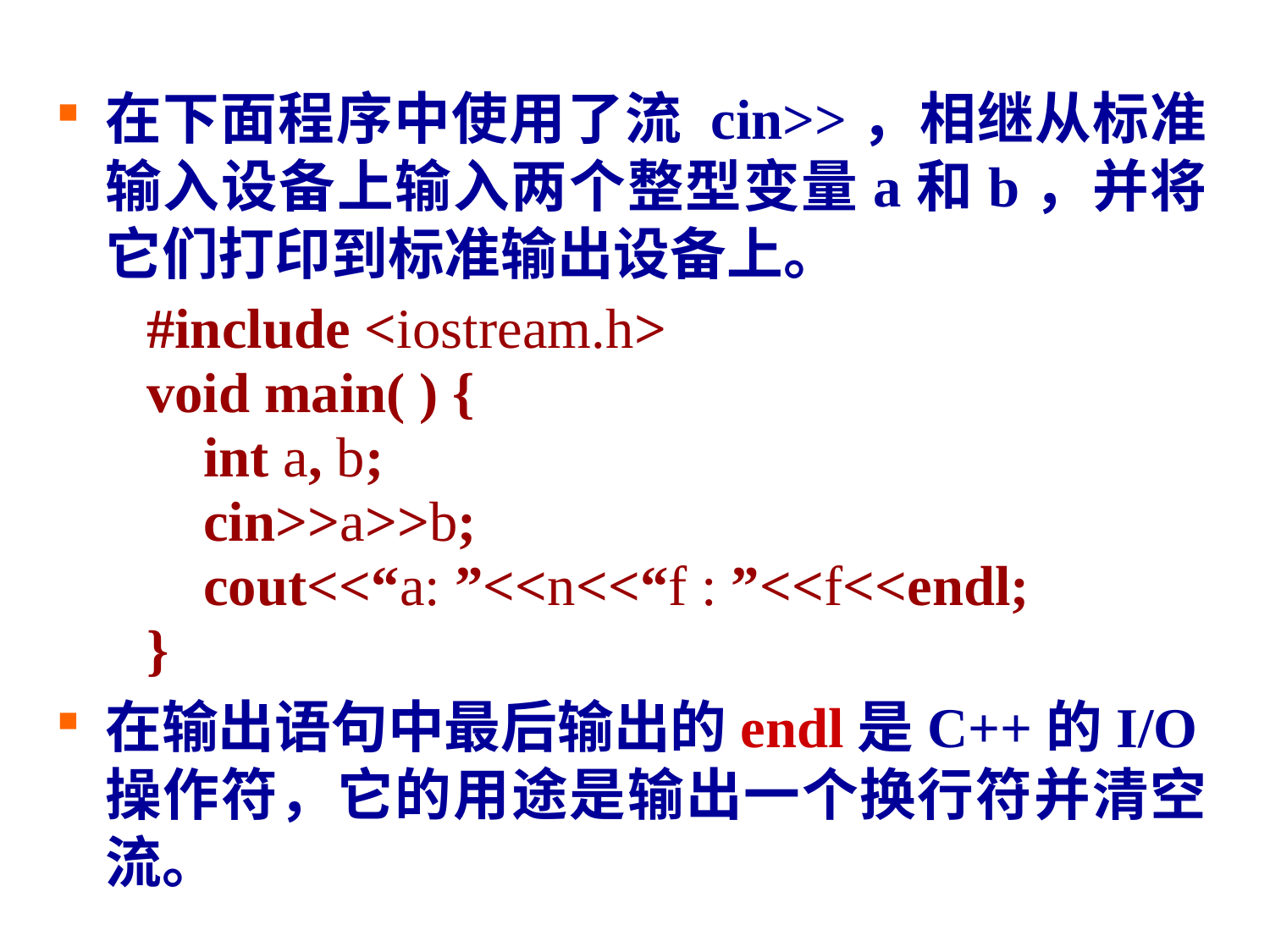

在下面程序中使用了流 cin>>，相继从标准输入设备上输入两个整型变量a和b，并将它们打印到标准输出设备上。

在输出语句中最后输出的endl是C++的I/O操作符，它的用途是输出一个换行符并清空流。
#include <iostream.h>
void main( ) {
    int a, b;
    cin>>a>>b;
    cout<<“a: ”<<n<<“f : ”<<f<<endl;
}
66